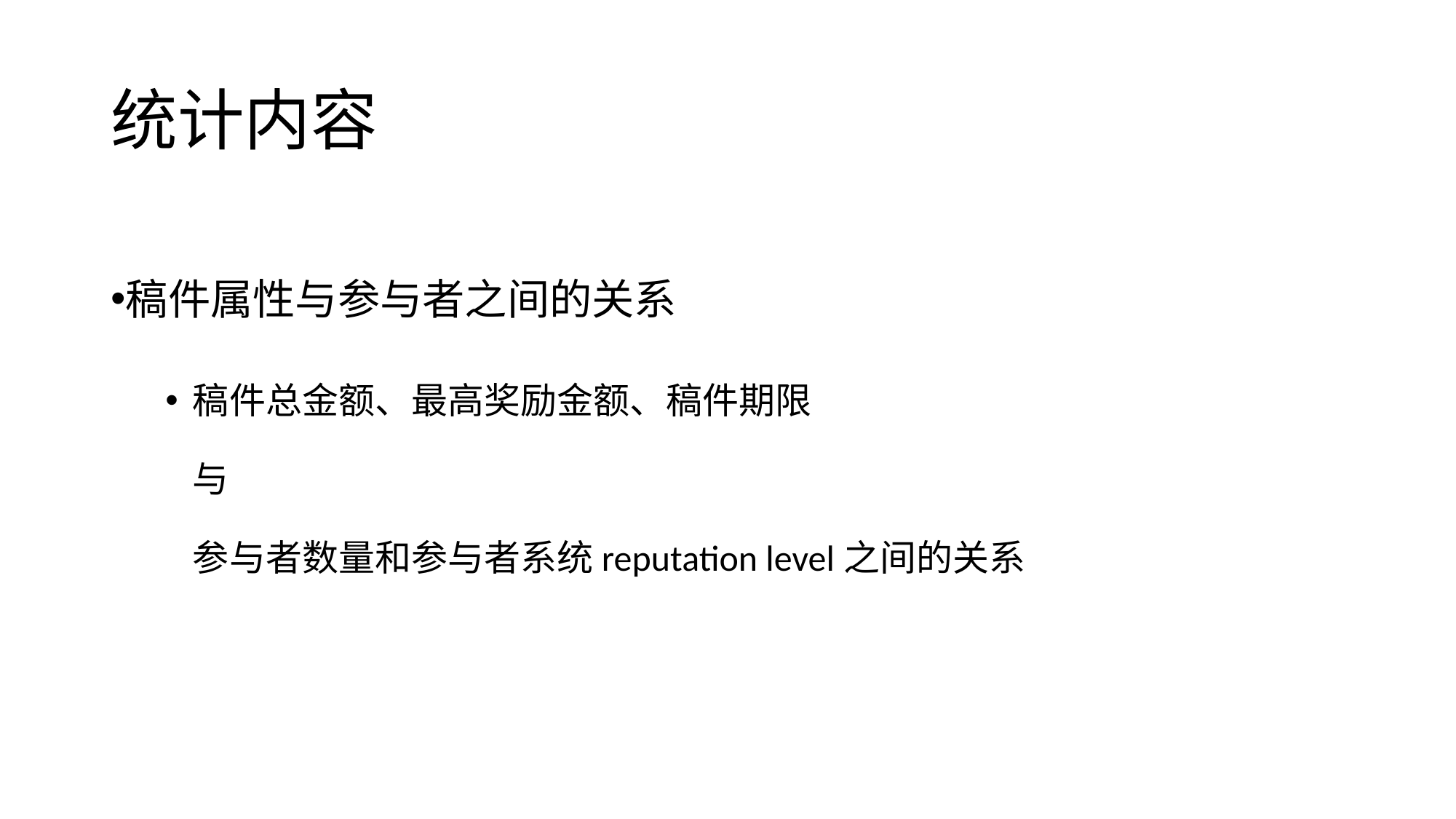

# 统计内容
稿件属性与参与者之间的关系
稿件总金额、最高奖励金额、稿件期限
与
参与者数量和参与者系统reputation level之间的关系